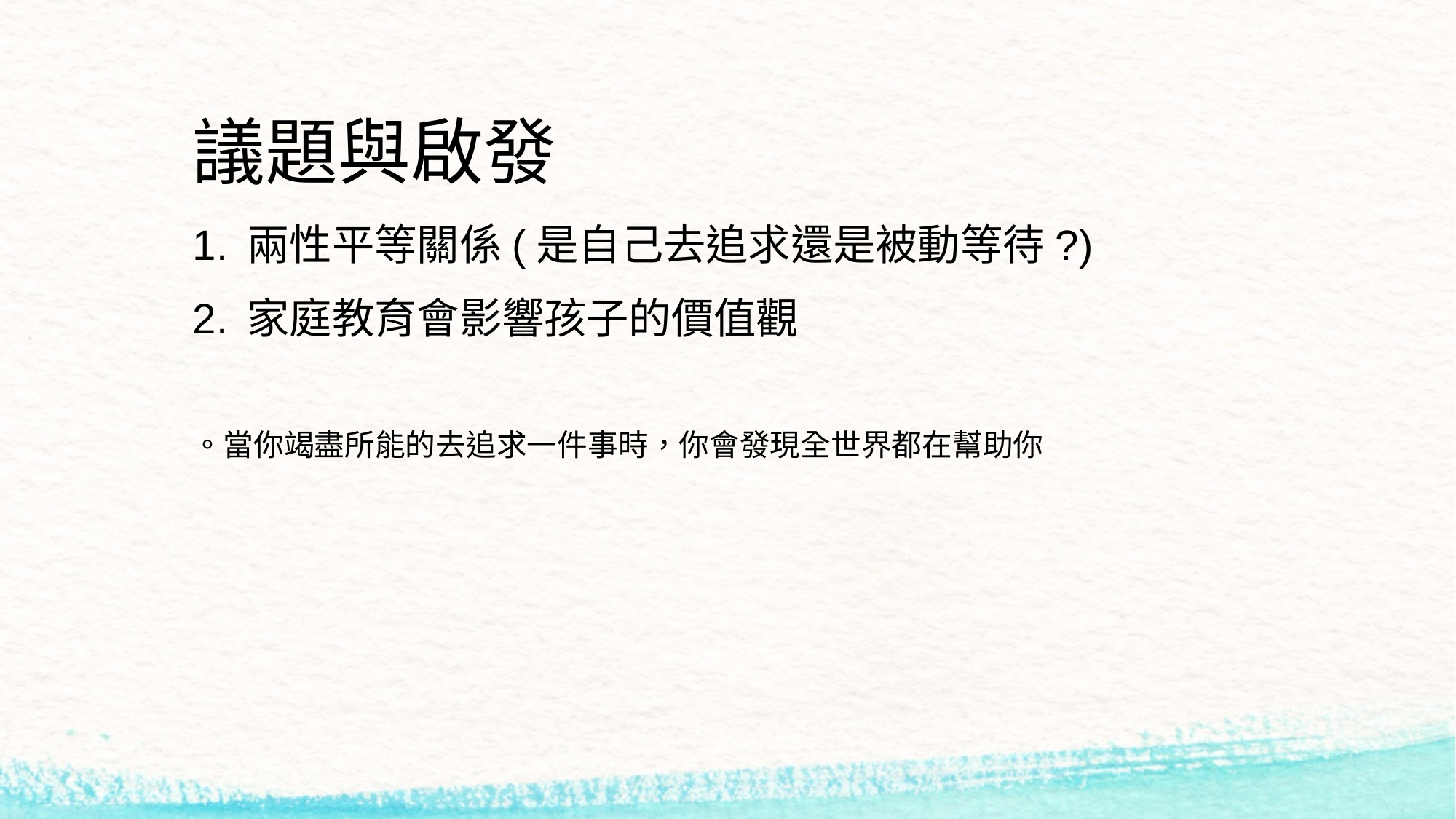

# 議題與啟發
兩性平等關係(是自己去追求還是被動等待?)
家庭教育會影響孩子的價值觀

。當你竭盡所能的去追求一件事時，你會發現全世界都在幫助你